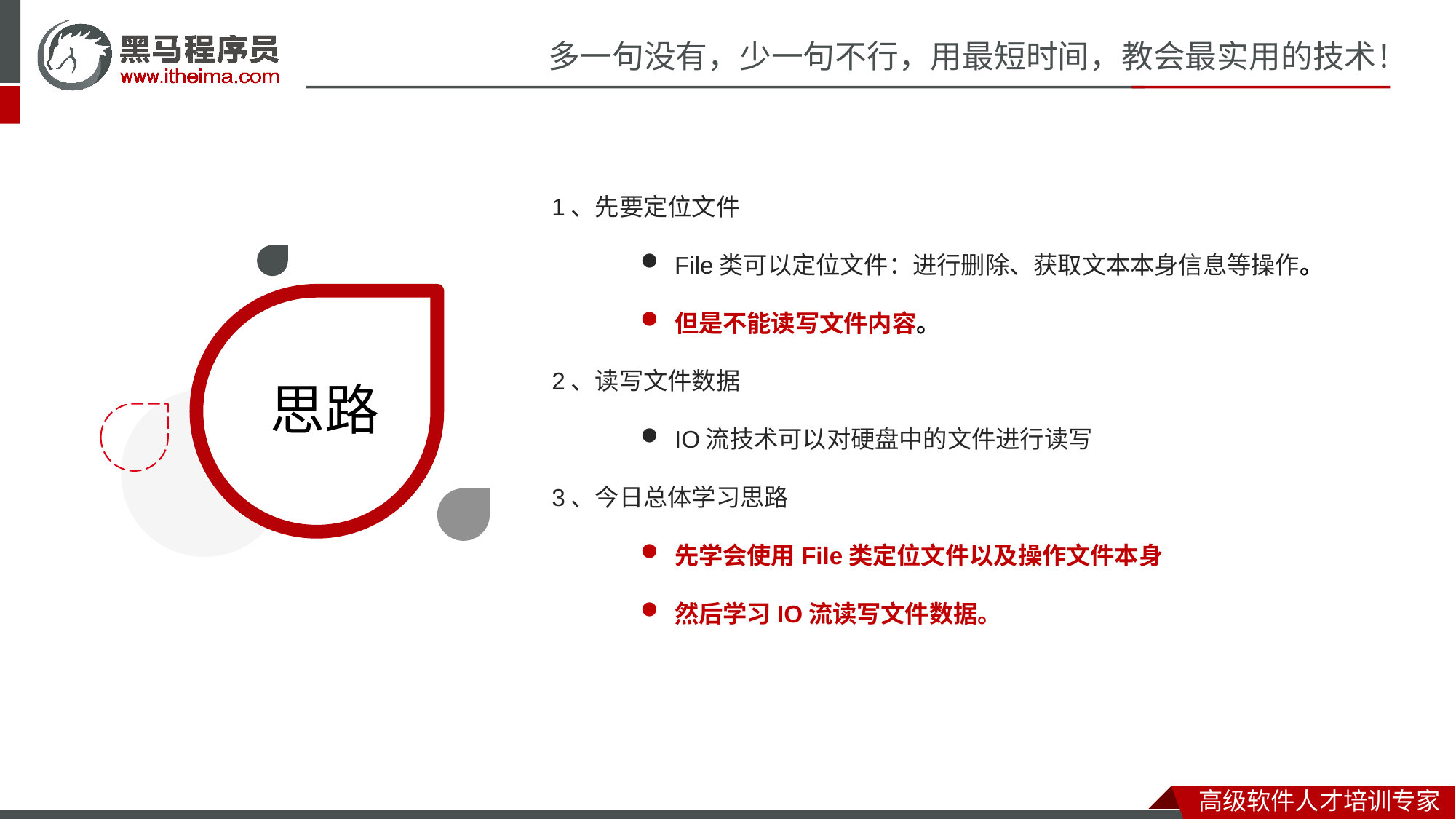

1、先要定位文件
File类可以定位文件：进行删除、获取文本本身信息等操作。
但是不能读写文件内容。
2、读写文件数据
IO流技术可以对硬盘中的文件进行读写
3、今日总体学习思路
先学会使用File类定位文件以及操作文件本身
然后学习IO流读写文件数据。